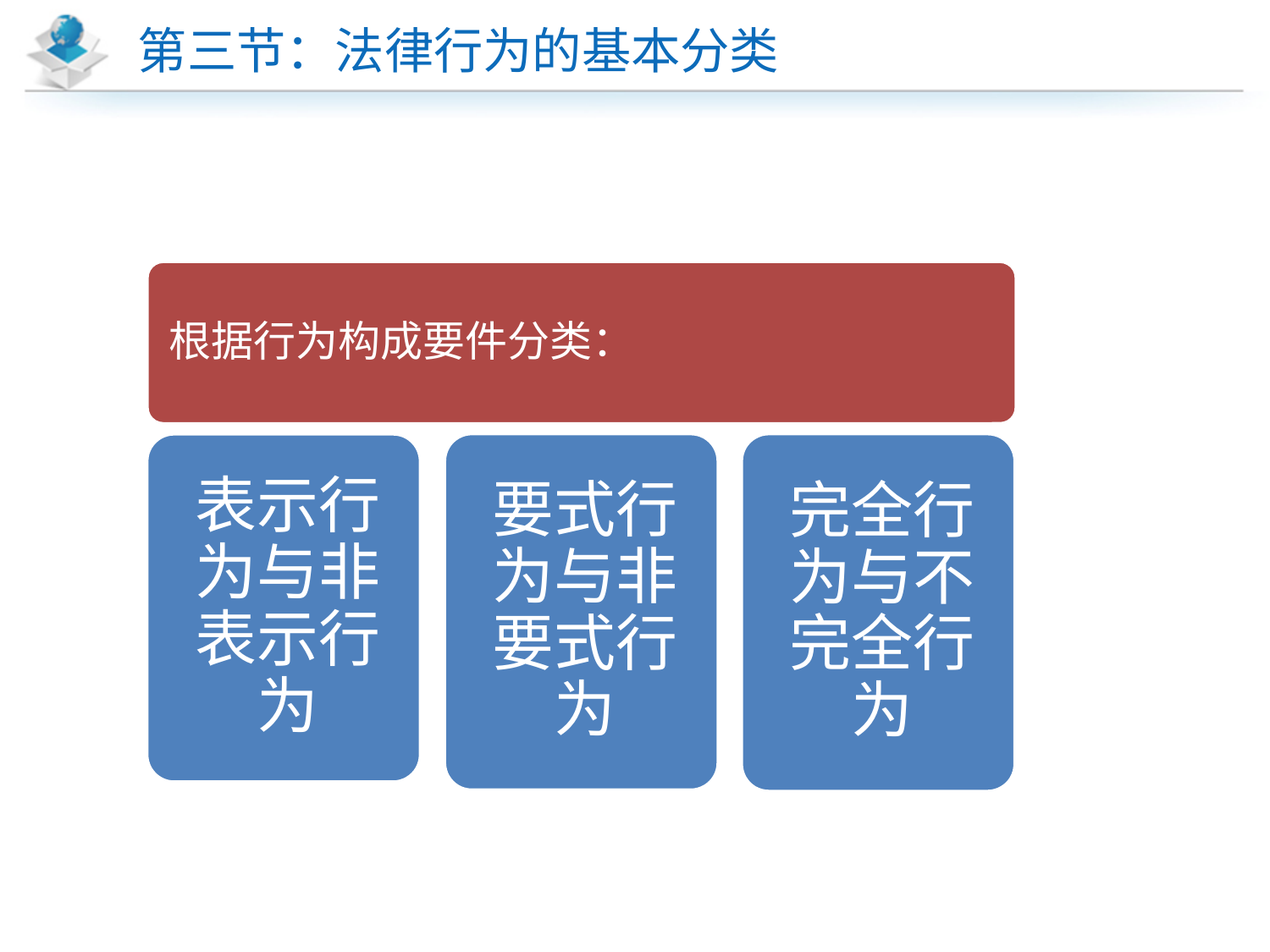

# 第三节：法律行为的基本分类
根据行为构成要件分类：
表示行为与非表示行为
要式行为与非要式行为
完全行为与不完全行为